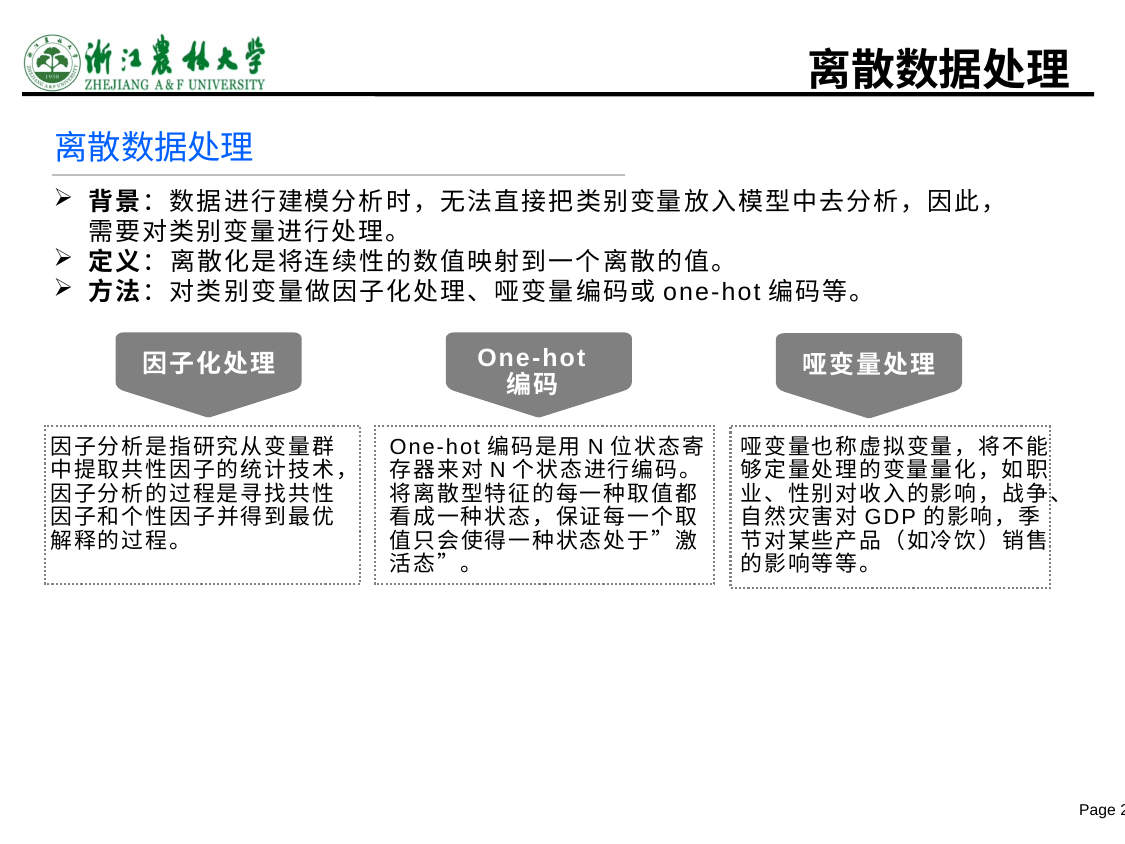

# 离散数据处理
离散数据处理
背景：数据进行建模分析时，无法直接把类别变量放入模型中去分析，因此，需要对类别变量进行处理。
定义：离散化是将连续性的数值映射到一个离散的值。
方法：对类别变量做因子化处理、哑变量编码或one-hot编码等。

One-hot
   编码
因子化处理
哑变量处理

因子分析是指研究从变量群中提取共性因子的统计技术，因子分析的过程是寻找共性因子和个性因子并得到最优解释的过程。
哑变量也称虚拟变量，将不能够定量处理的变量量化，如职业、性别对收入的影响，战争、自然灾害对GDP的影响，季节对某些产品（如冷饮）销售的影响等等。
One-hot编码是用N位状态寄存器来对N个状态进行编码。将离散型特征的每一种取值都看成一种状态，保证每一个取值只会使得一种状态处于”激活态”。